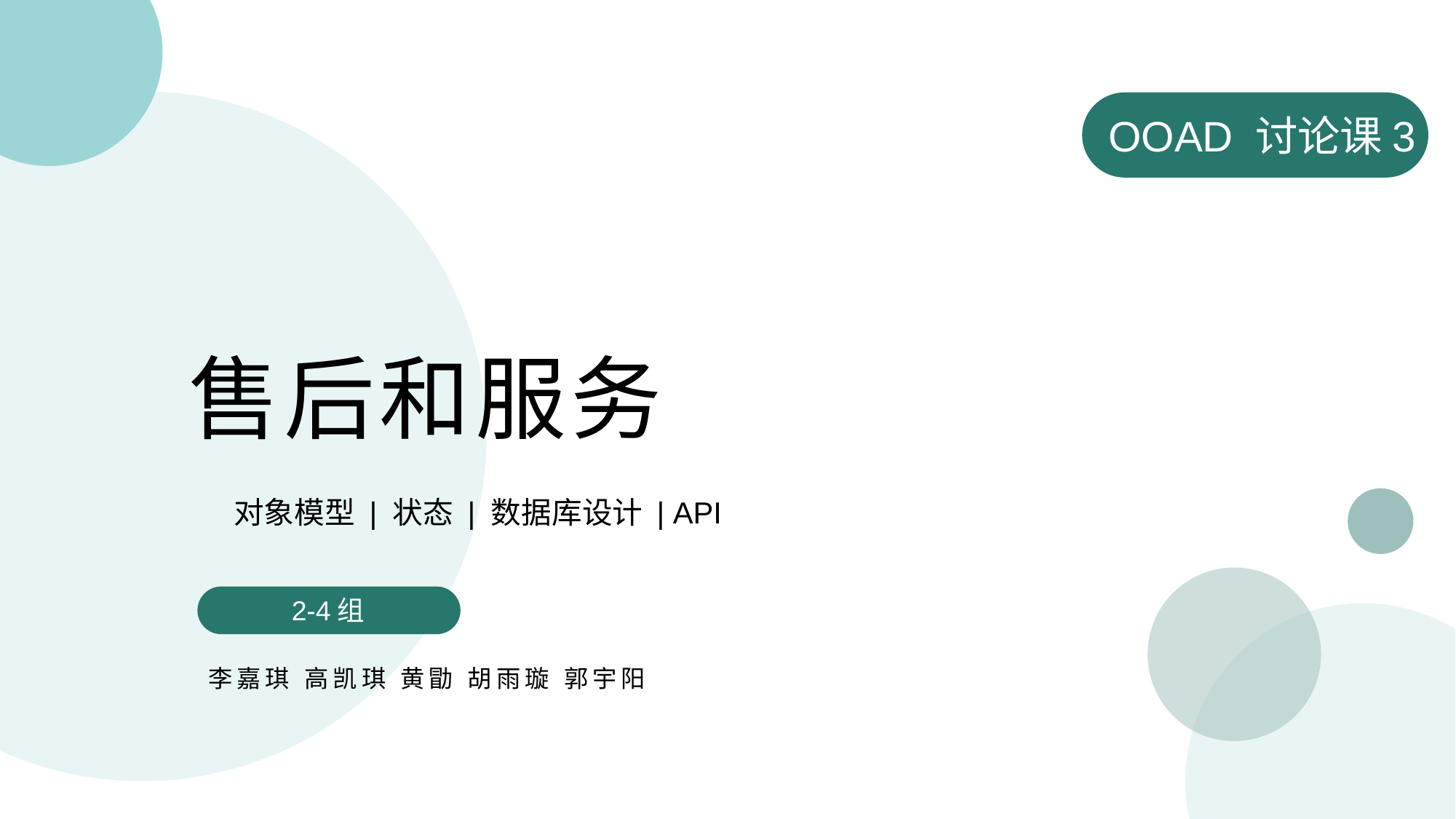

OOAD 讨论课3
售后和服务

对象模型 | 状态 | 数据库设计 | API

2-4组

李嘉琪 高凯琪 黄勖 胡雨璇 郭宇阳